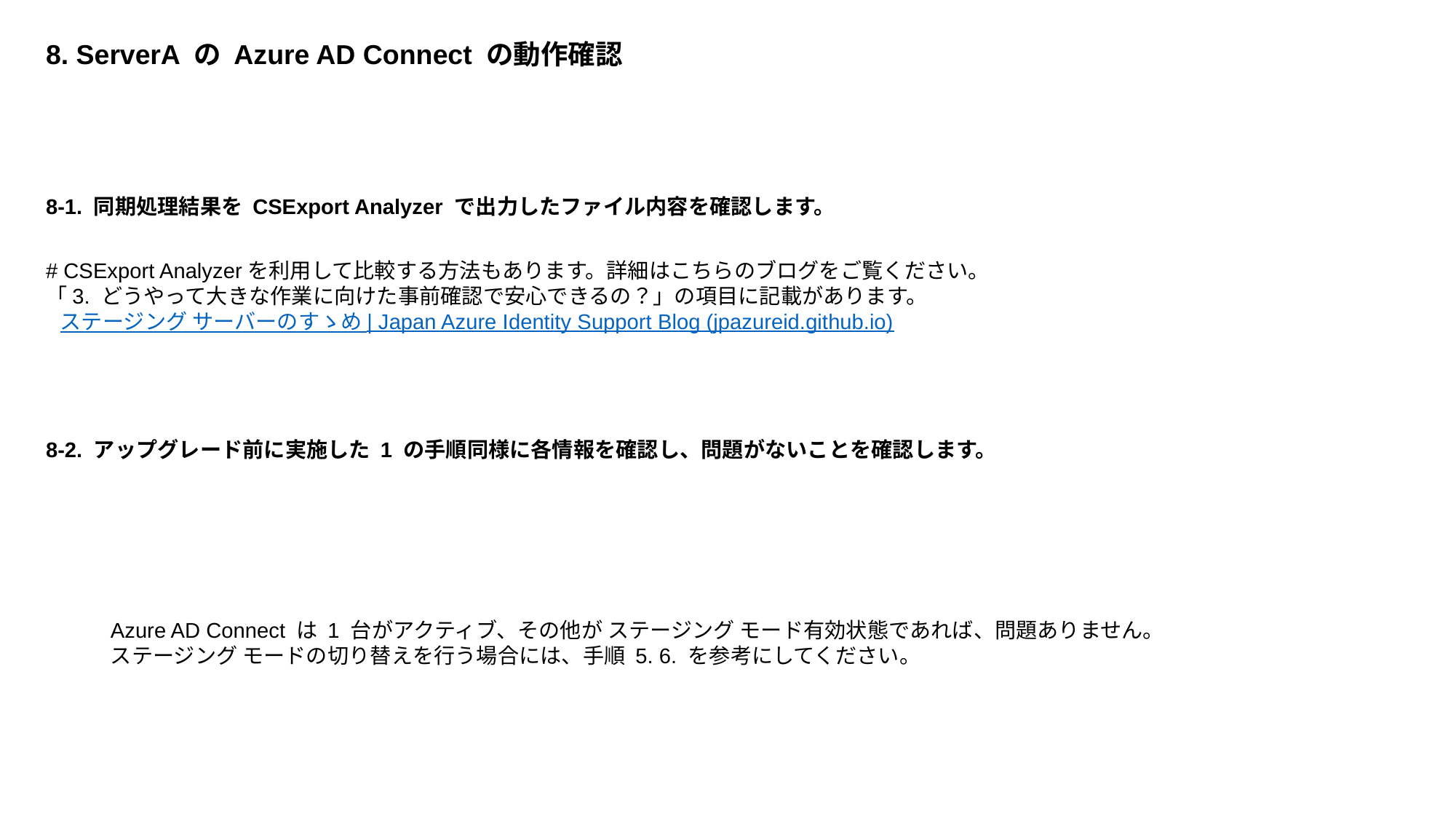

8. ServerA の Azure AD Connect の動作確認
8-1. 同期処理結果を CSExport Analyzer で出力したファイル内容を確認します。

# CSExport Analyzerを利用して比較する方法もあります。詳細はこちらのブログをご覧ください。 「3. どうやって大きな作業に向けた事前確認で安心できるの？」の項目に記載があります。 ステージング サーバーのすゝめ | Japan Azure Identity Support Blog (jpazureid.github.io)
8-2. アップグレード前に実施した 1 の手順同様に各情報を確認し、問題がないことを確認します。
Azure AD Connect は 1 台がアクティブ、その他が ステージング モード有効状態であれば、問題ありません。
ステージング モードの切り替えを行う場合には、手順 5. 6. を参考にしてください。